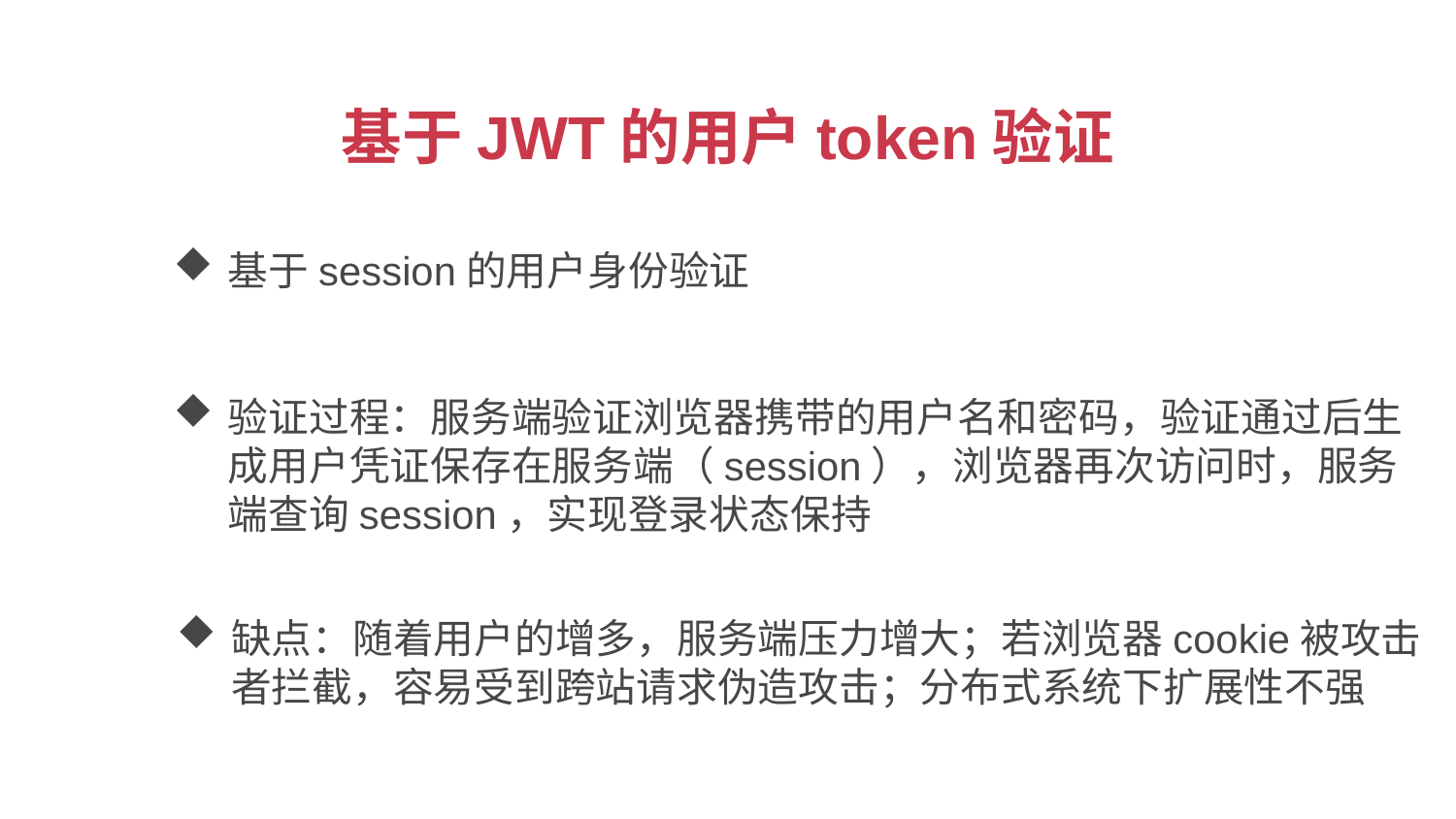

基于JWT的用户token验证
基于session的用户身份验证
验证过程：服务端验证浏览器携带的用户名和密码，验证通过后生成用户凭证保存在服务端（session），浏览器再次访问时，服务端查询session，实现登录状态保持
缺点：随着用户的增多，服务端压力增大；若浏览器cookie被攻击者拦截，容易受到跨站请求伪造攻击；分布式系统下扩展性不强